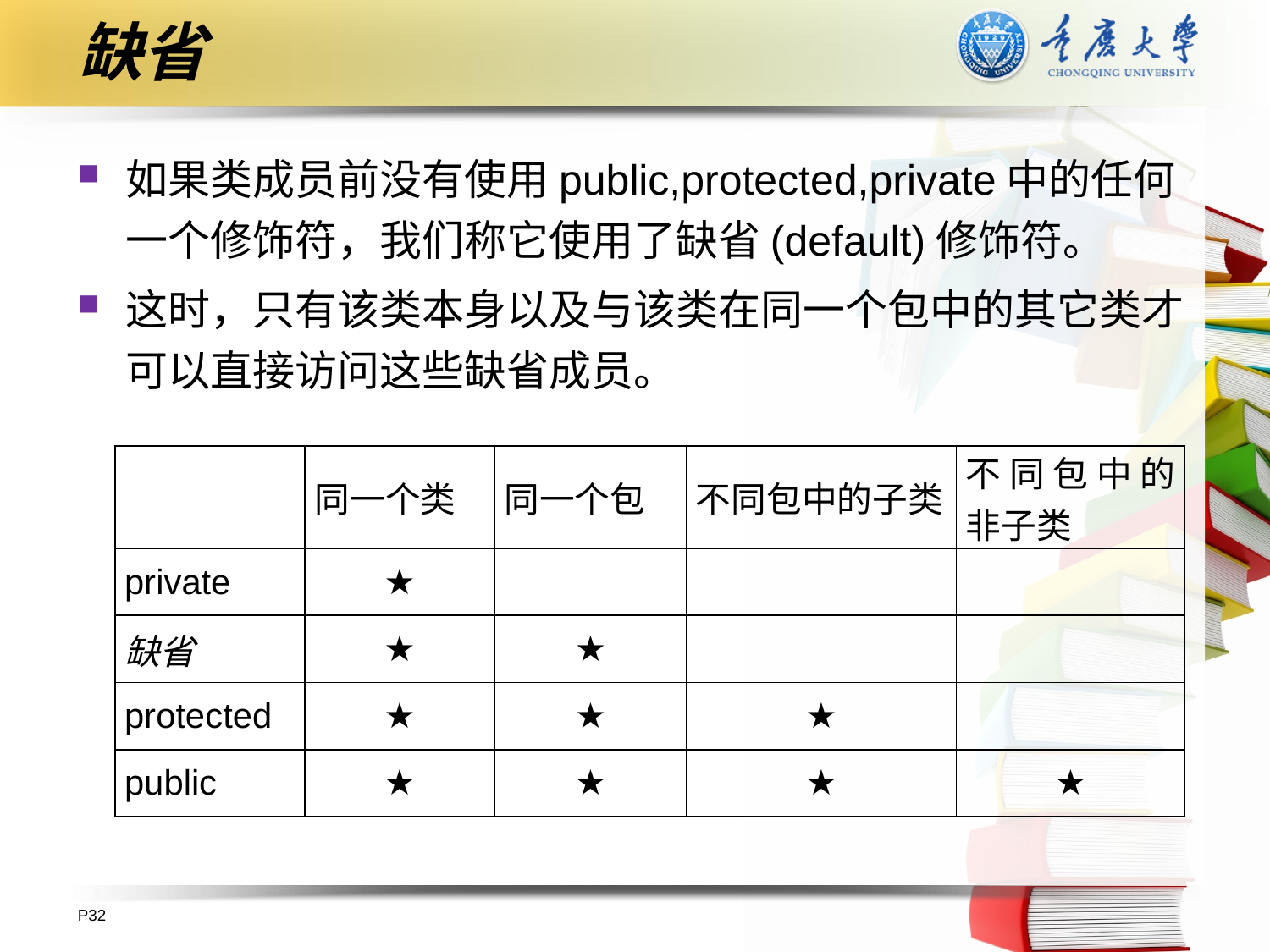

# 缺省
如果类成员前没有使用public,protected,private中的任何一个修饰符，我们称它使用了缺省(default)修饰符。
这时，只有该类本身以及与该类在同一个包中的其它类才可以直接访问这些缺省成员。
|  | 同一个类 | 同一个包 | 不同包中的子类 | 不同包中的非子类 |
| --- | --- | --- | --- | --- |
| private | ★ |  |  |  |
| 缺省 | ★ | ★ |  |  |
| protected | ★ | ★ | ★ |  |
| public | ★ | ★ | ★ | ★ |
P32